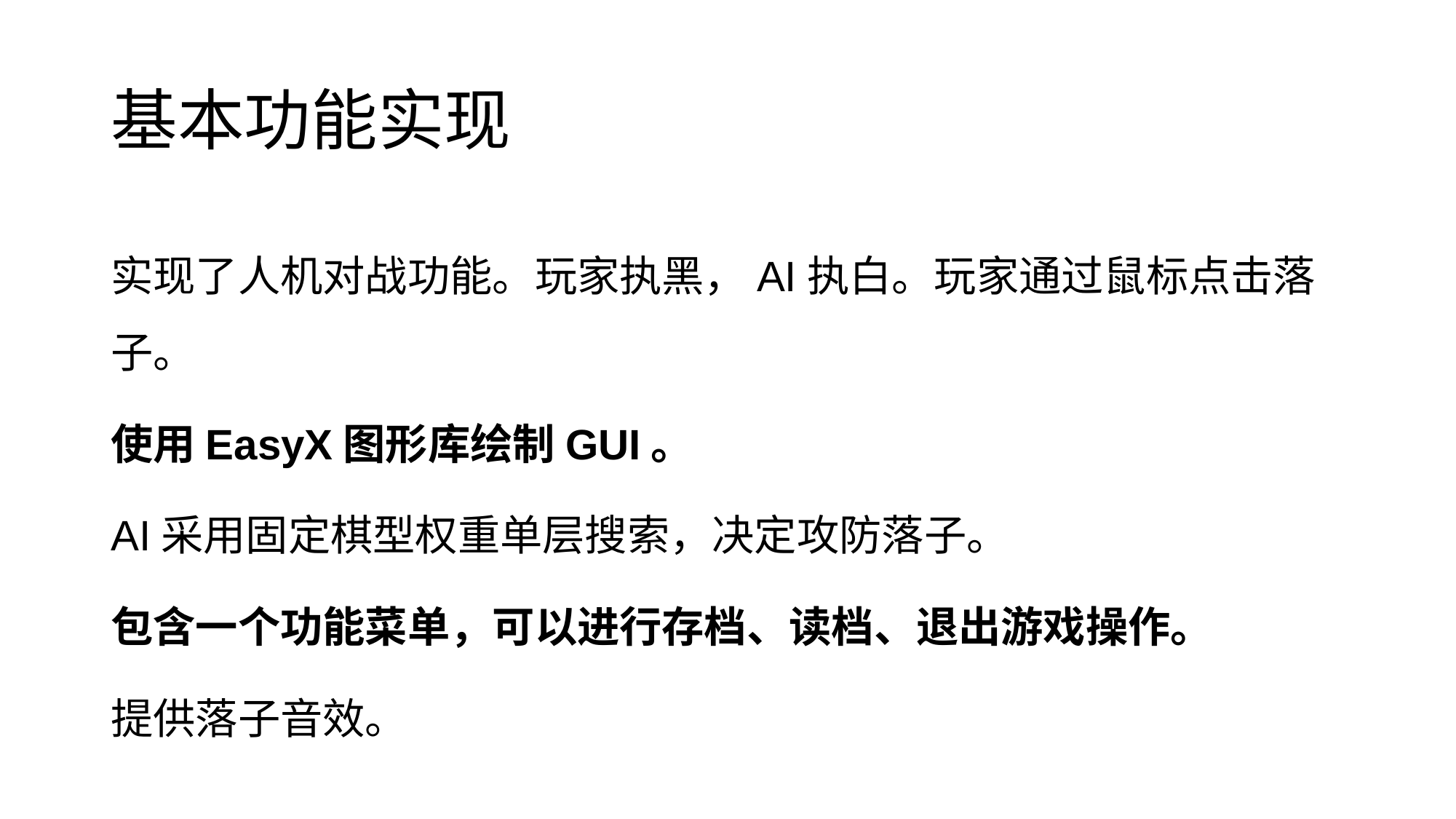

# 基本功能实现
实现了人机对战功能。玩家执黑，AI执白。玩家通过鼠标点击落子。
使用EasyX图形库绘制GUI。
AI采用固定棋型权重单层搜索，决定攻防落子。
包含一个功能菜单，可以进行存档、读档、退出游戏操作。
提供落子音效。